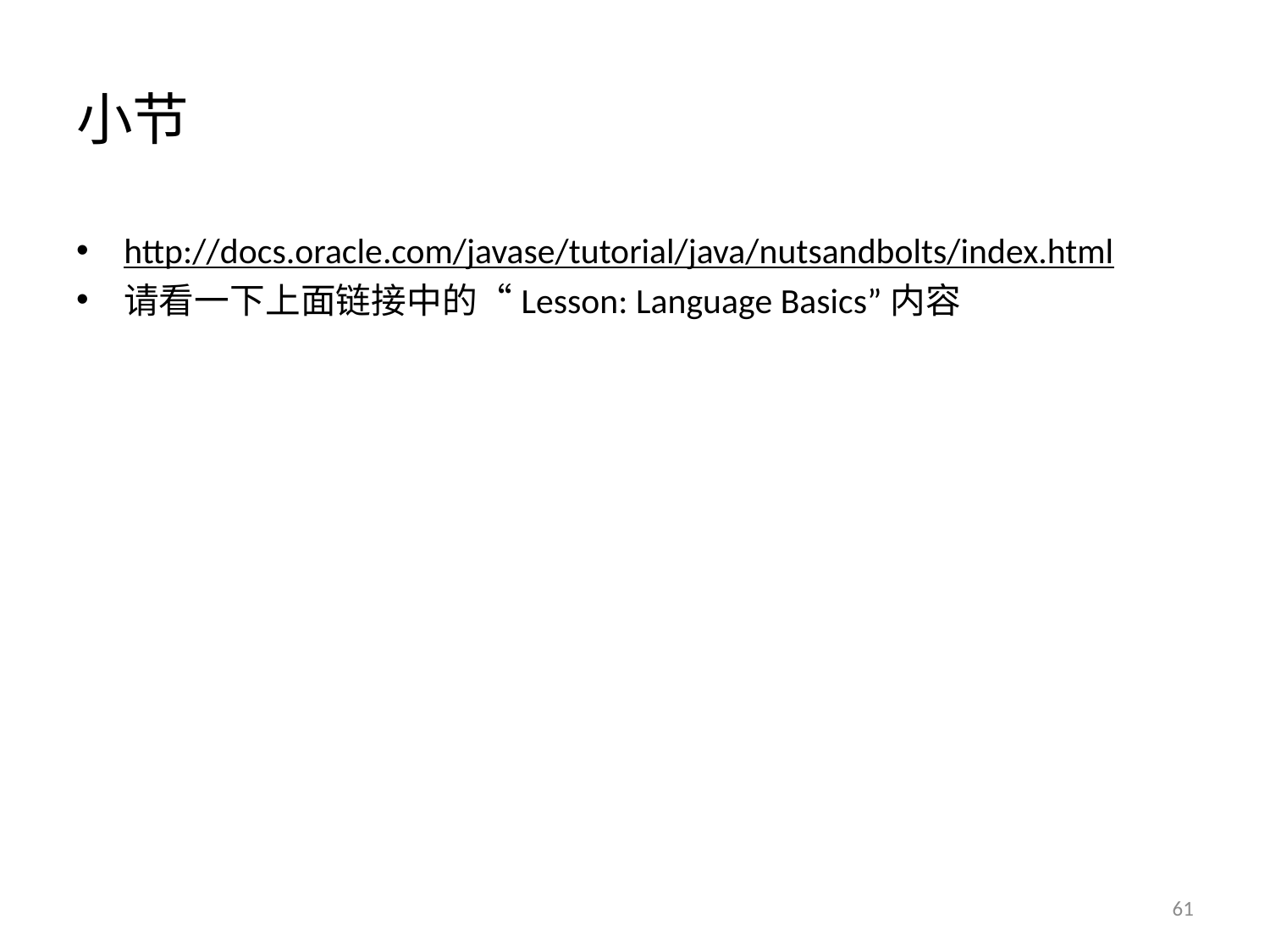

# 小节
http://docs.oracle.com/javase/tutorial/java/nutsandbolts/index.html
请看一下上面链接中的“Lesson: Language Basics”内容
61